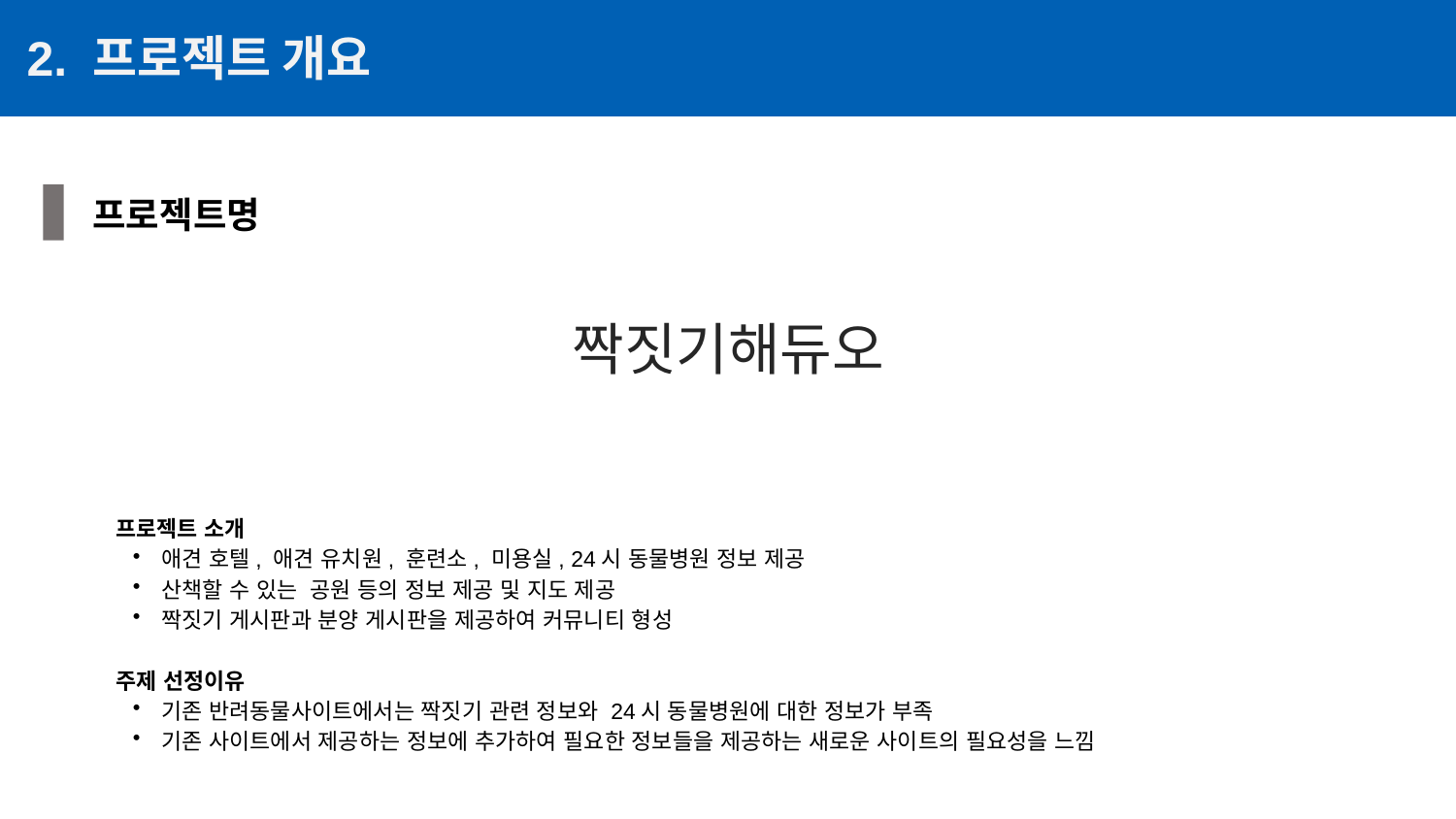

2. 프로젝트 개요

프로젝트명
짝짓기해듀오
프로젝트 소개
애견 호텔, 애견 유치원, 훈련소, 미용실, 24시 동물병원 정보 제공
산책할 수 있는  공원 등의 정보 제공 및 지도 제공
짝짓기 게시판과 분양 게시판을 제공하여 커뮤니티 형성

주제 선정이유
기존 반려동물사이트에서는 짝짓기 관련 정보와 24시 동물병원에 대한 정보가 부족
기존 사이트에서 제공하는 정보에 추가하여 필요한 정보들을 제공하는 새로운 사이트의 필요성을 느낌